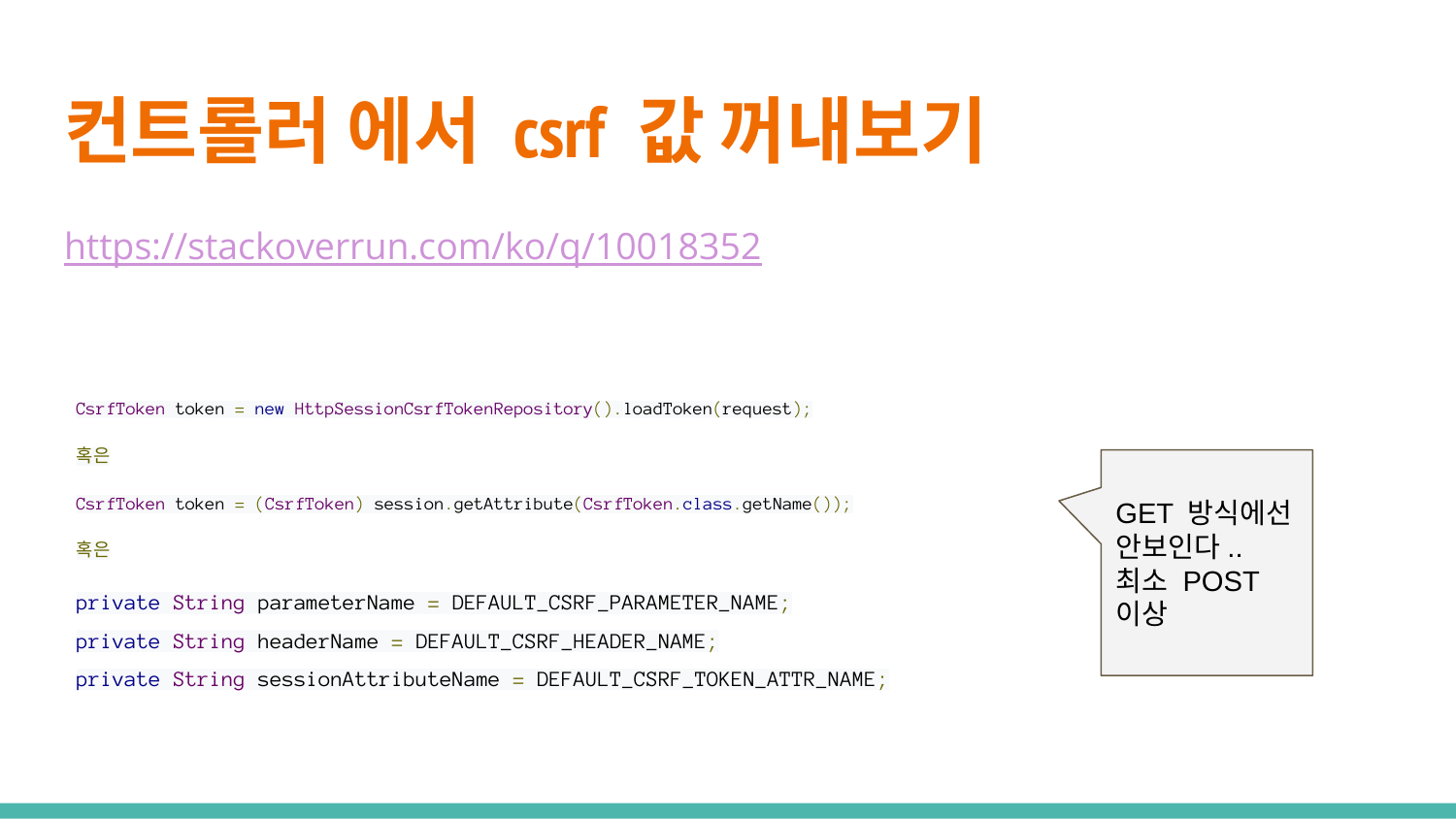

# 컨트롤러 에서 csrf 값 꺼내보기
https://stackoverrun.com/ko/q/10018352

CsrfToken token = new HttpSessionCsrfTokenRepository().loadToken(request);
혹은
CsrfToken token = (CsrfToken) session.getAttribute(CsrfToken.class.getName());
혹은
private String parameterName = DEFAULT_CSRF_PARAMETER_NAME;
private String headerName = DEFAULT_CSRF_HEADER_NAME;
private String sessionAttributeName = DEFAULT_CSRF_TOKEN_ATTR_NAME;

GET 방식에선 안보인다..
최소 POST 이상